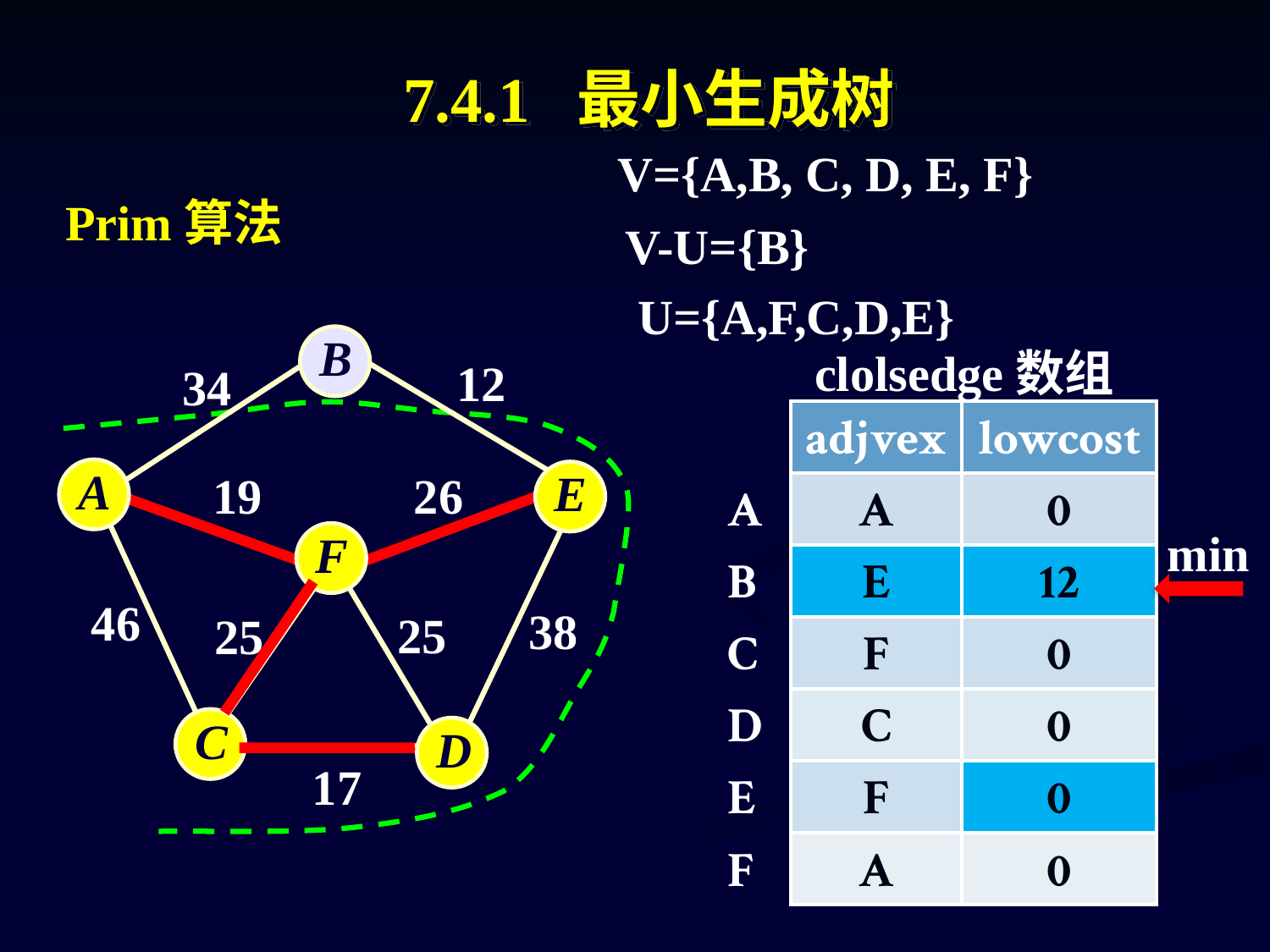

7.4.1  最小生成树
V={A,B, C, D, E, F}
Prim算法
V-U={B}
 U={A,F,C,D,E}
B

clolsedge数组
12
34

|  | adjvex | lowcost |
| --- | --- | --- |
| A | A | 0 |
| B | E | 12 |
| C | F | 0 |
| D | C | 0 |
| E | F | 0 |
| F | A | 0 |

A
E

19
26

min

F

46
38
25
25
C

D

17
71